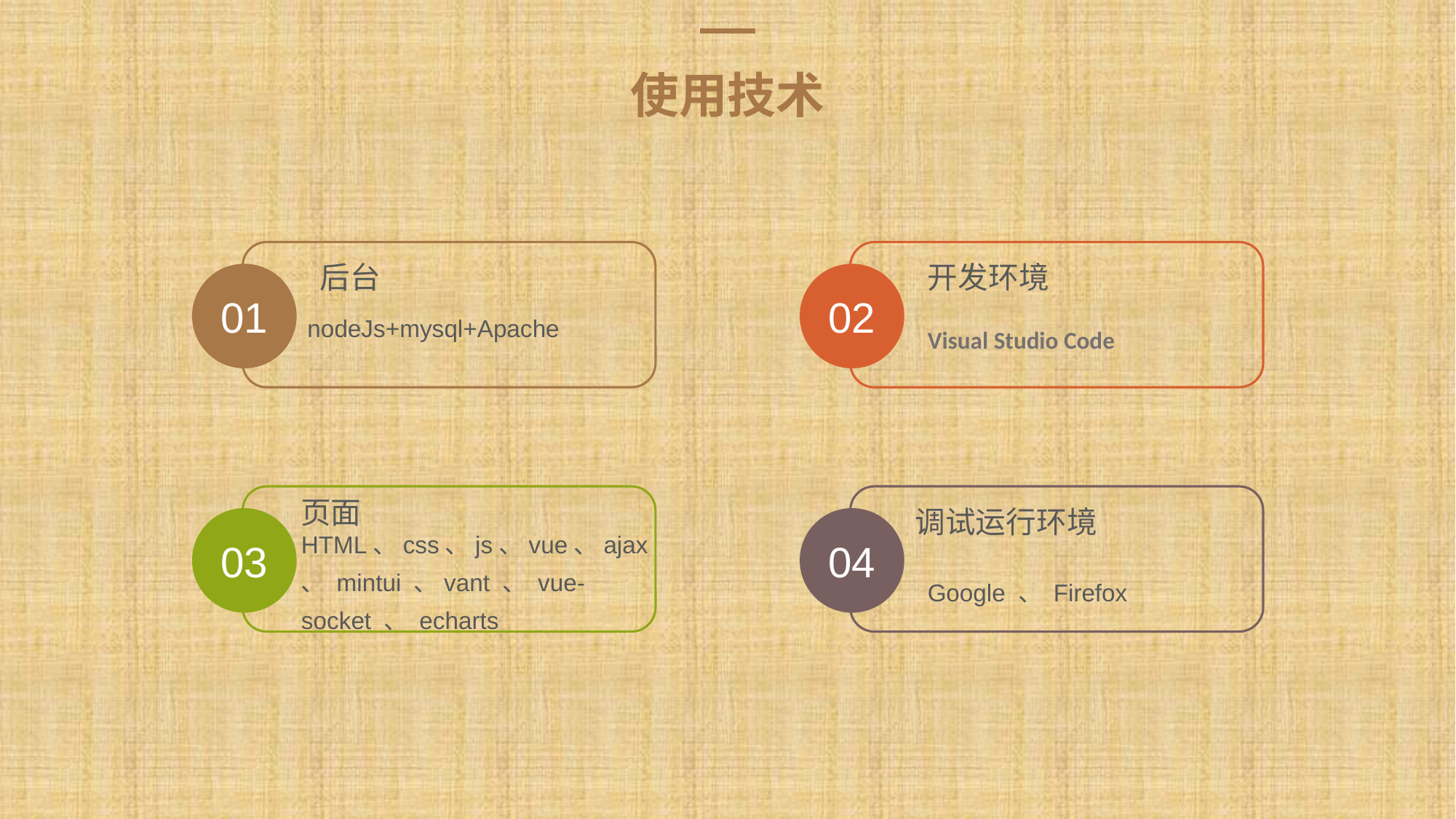

使用技术

后台
开发环境
01
02
nodeJs+mysql+Apache
Visual Studio Code
页面

调试运行环境
03
04
HTML、css、js、vue、ajax 、 mintui 、vant 、 vue-socket 、 echarts
Google 、 Firefox